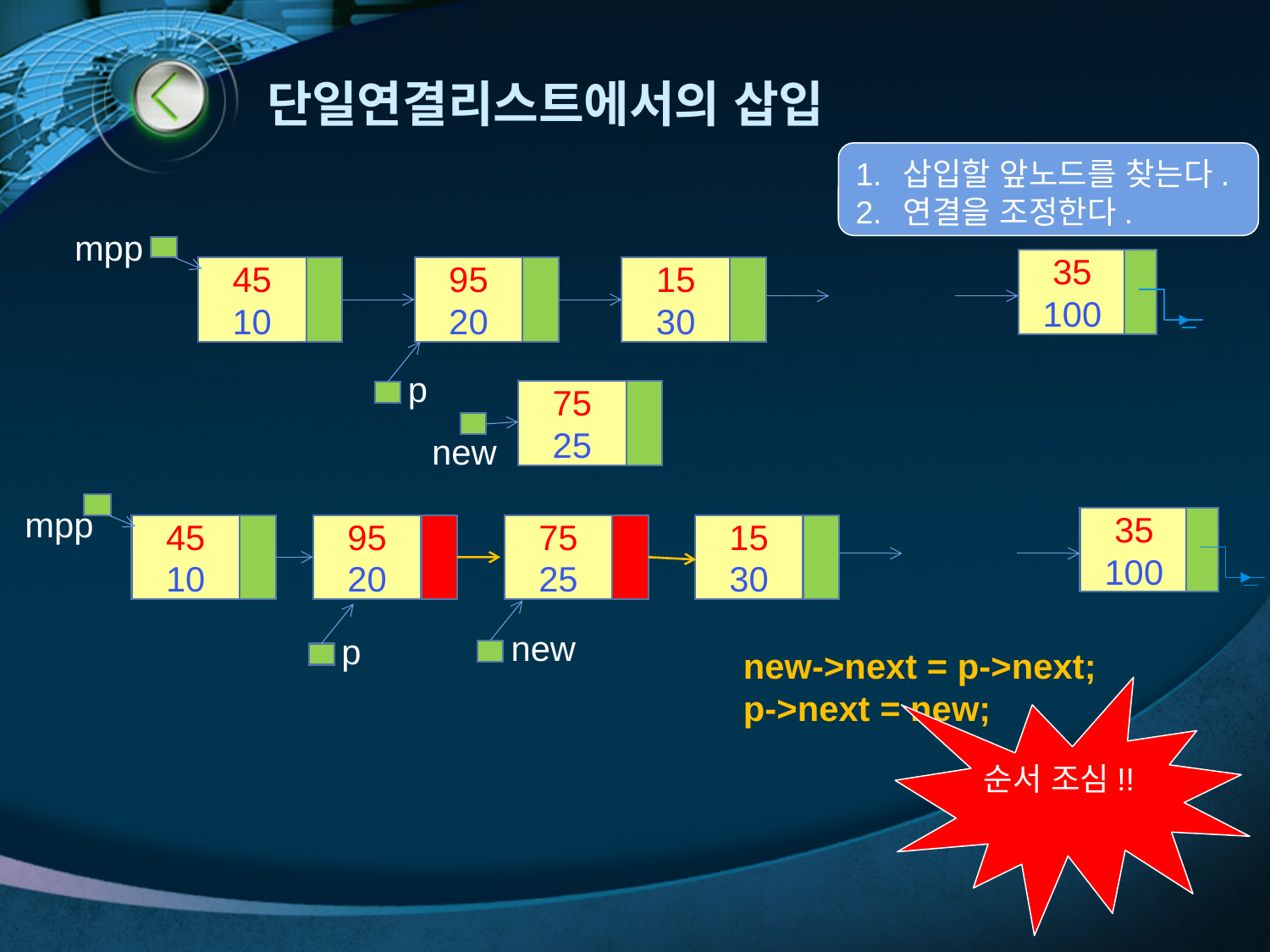

# 단일연결리스트에서의 삽입
삽입할 앞노드를 찾는다.
연결을 조정한다.
mpp

35
100

45
10

95
20

15
30

75
25

new
p

mpp
35
100

45
10

95
20

75
25

15
30

new
p

new->next = p->next;
p->next = new;
순서 조심!!